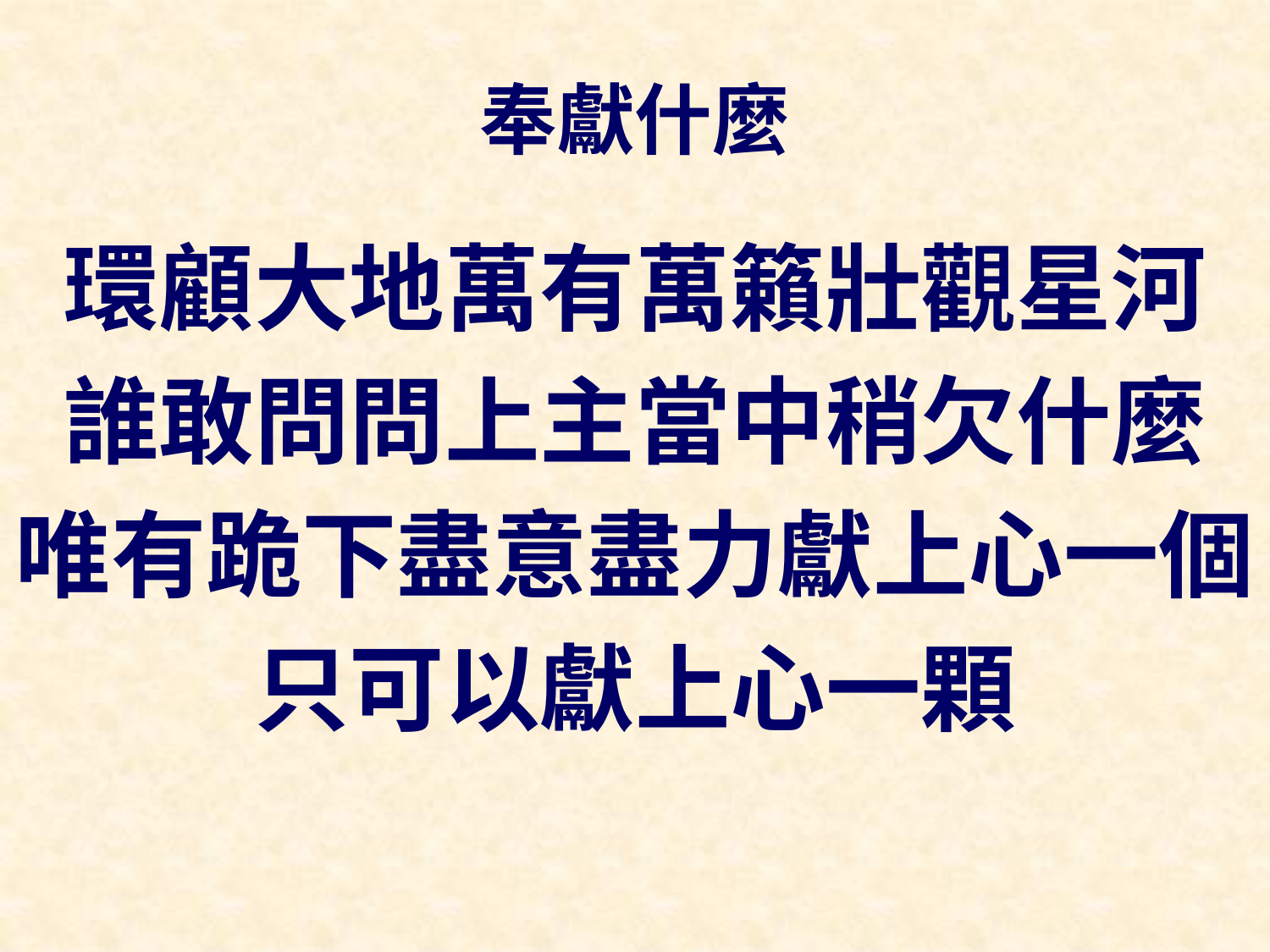

# 奉獻什麼
環顧大地萬有萬籟壯觀星河
誰敢問問上主當中稍欠什麼
唯有跪下盡意盡力獻上心一個
只可以獻上心一顆